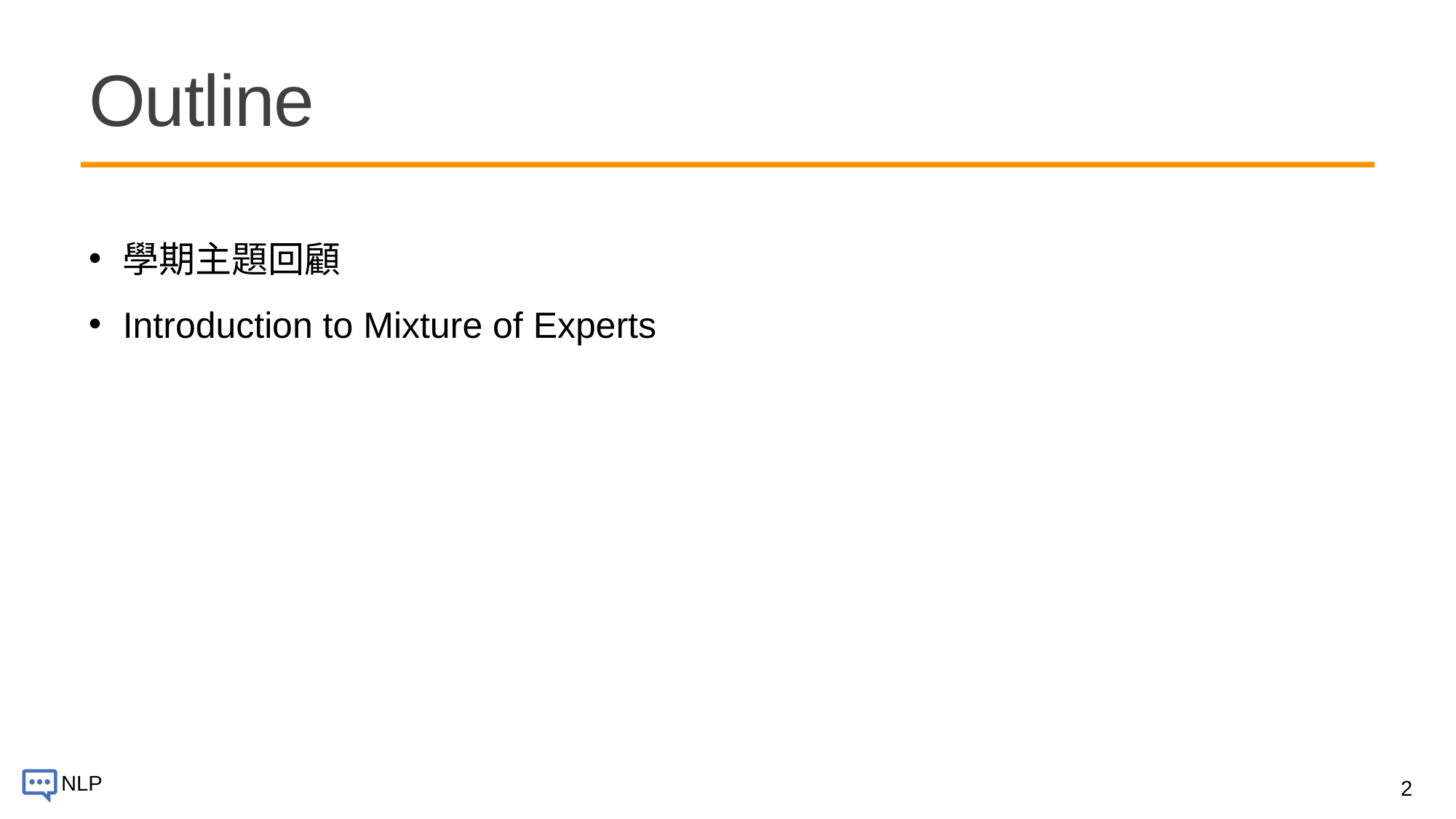

# Outline
學期主題回顧
Introduction to Mixture of Experts
2